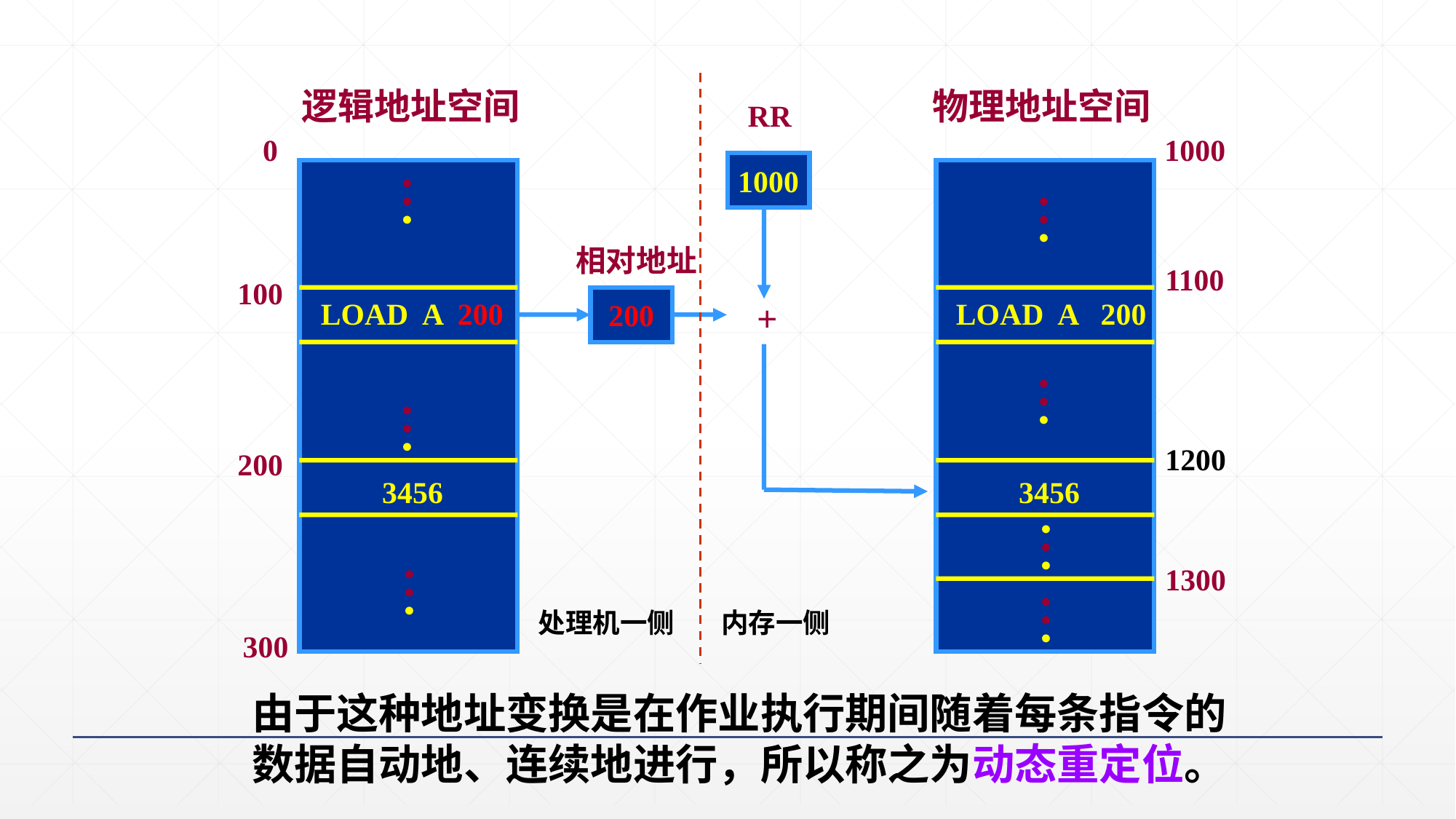

逻辑地址空间
物理地址空间
RR
1000

+

.
1000
0
.
.
.
.

.
相对地址
200

1100
100

LOAD  A  200
LOAD  A   200
.
.

.

.
.
.
1200
200

.
3456
3456
.
.
.

.
.
.
.
1300
.

处理机一侧
内存一侧
300
由于这种地址变换是在作业执行期间随着每条指令的数据自动地、连续地进行，所以称之为动态重定位。